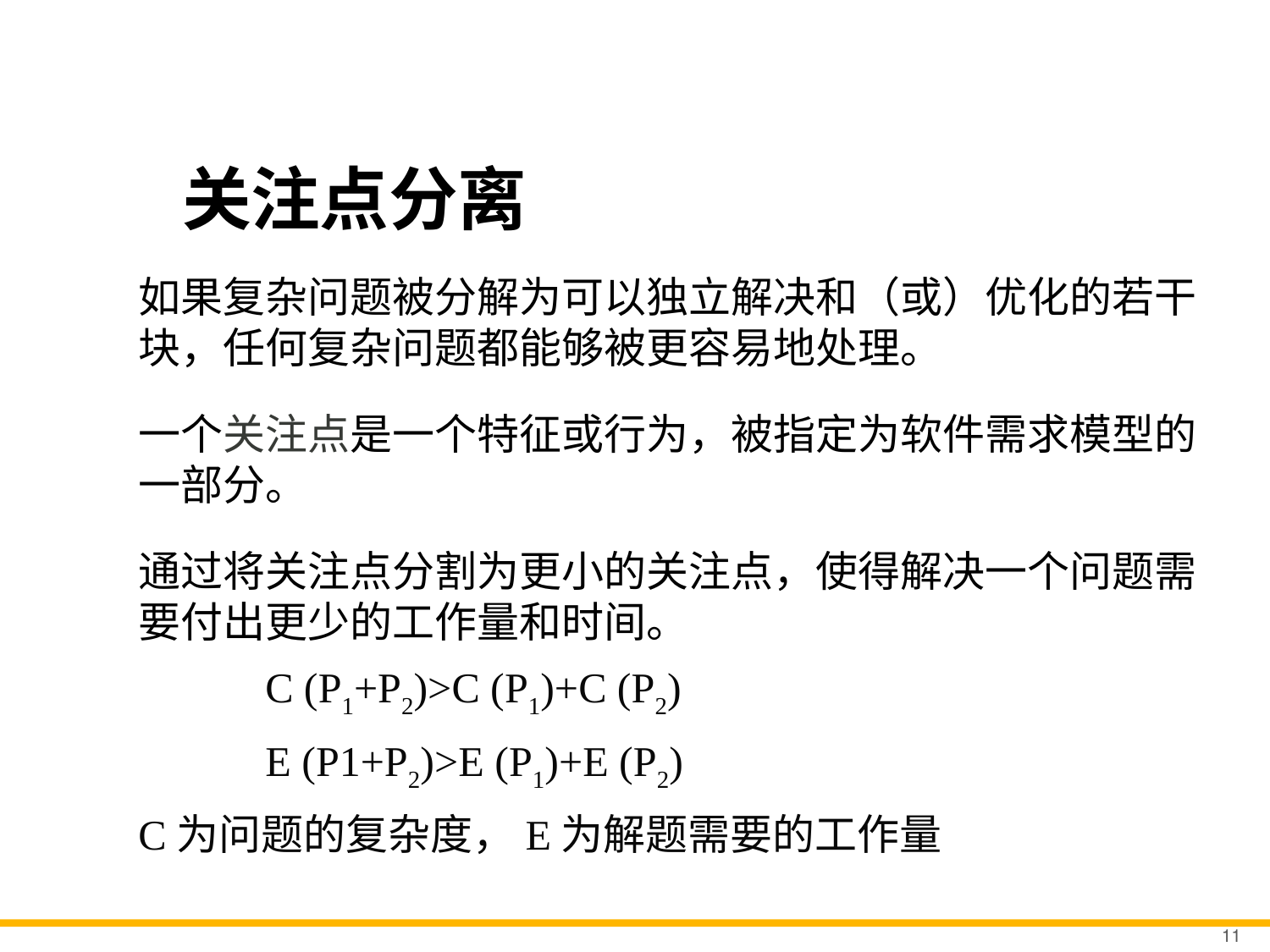

# 关注点分离
如果复杂问题被分解为可以独立解决和（或）优化的若干块，任何复杂问题都能够被更容易地处理。
一个关注点是一个特征或行为，被指定为软件需求模型的一部分。
通过将关注点分割为更小的关注点，使得解决一个问题需要付出更少的工作量和时间。
        	C (P1+P2)>C (P1)+C (P2)
	E (P1+P2)>E (P1)+E (P2)
C为问题的复杂度，E为解题需要的工作量
11